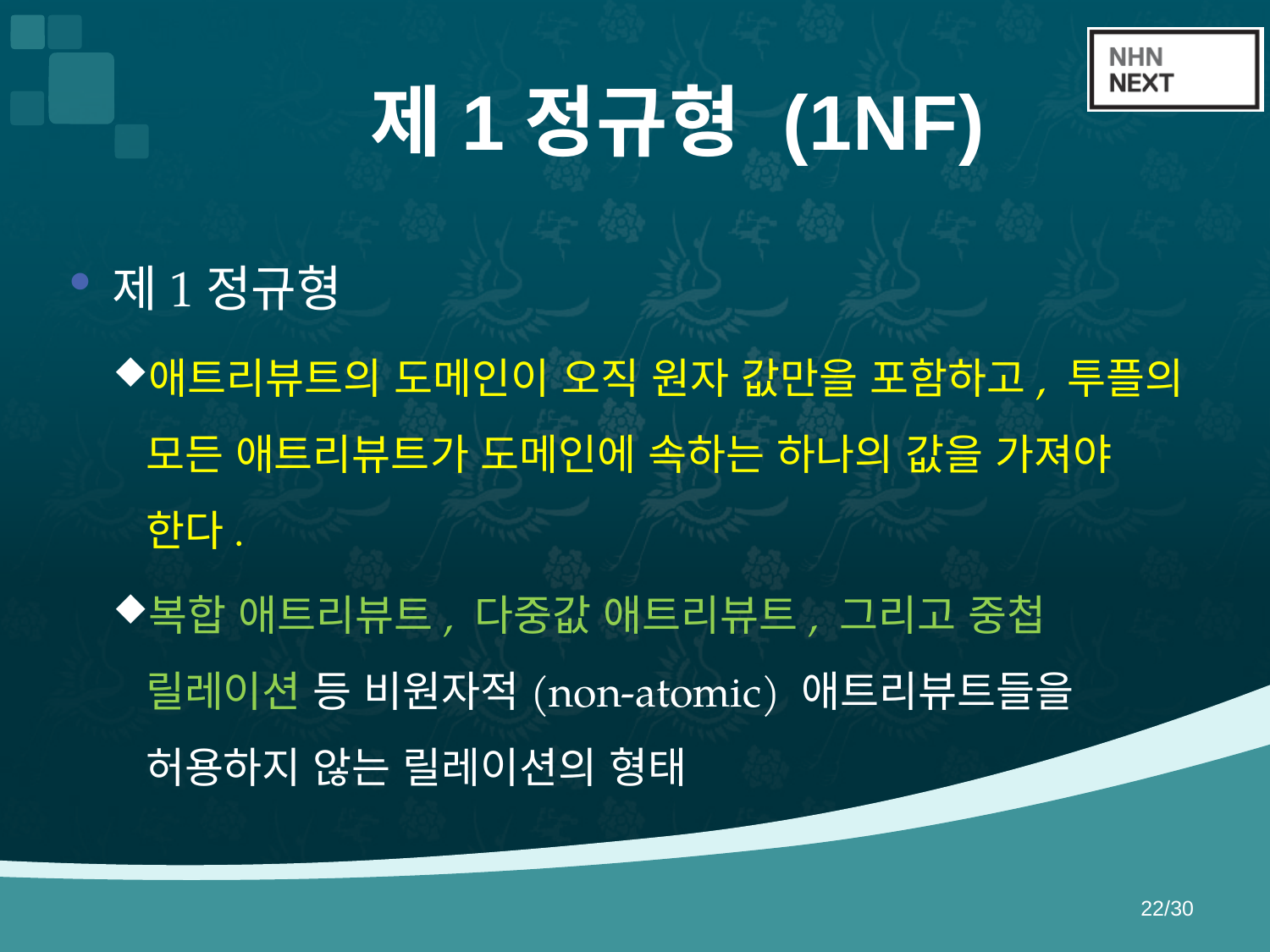

# 제1정규형 (1NF)
제1정규형
애트리뷰트의 도메인이 오직 원자 값만을 포함하고, 투플의 모든 애트리뷰트가 도메인에 속하는 하나의 값을 가져야 한다.
복합 애트리뷰트, 다중값 애트리뷰트, 그리고 중첩 릴레이션 등 비원자적(non-atomic) 애트리뷰트들을 허용하지 않는 릴레이션의 형태

22/30